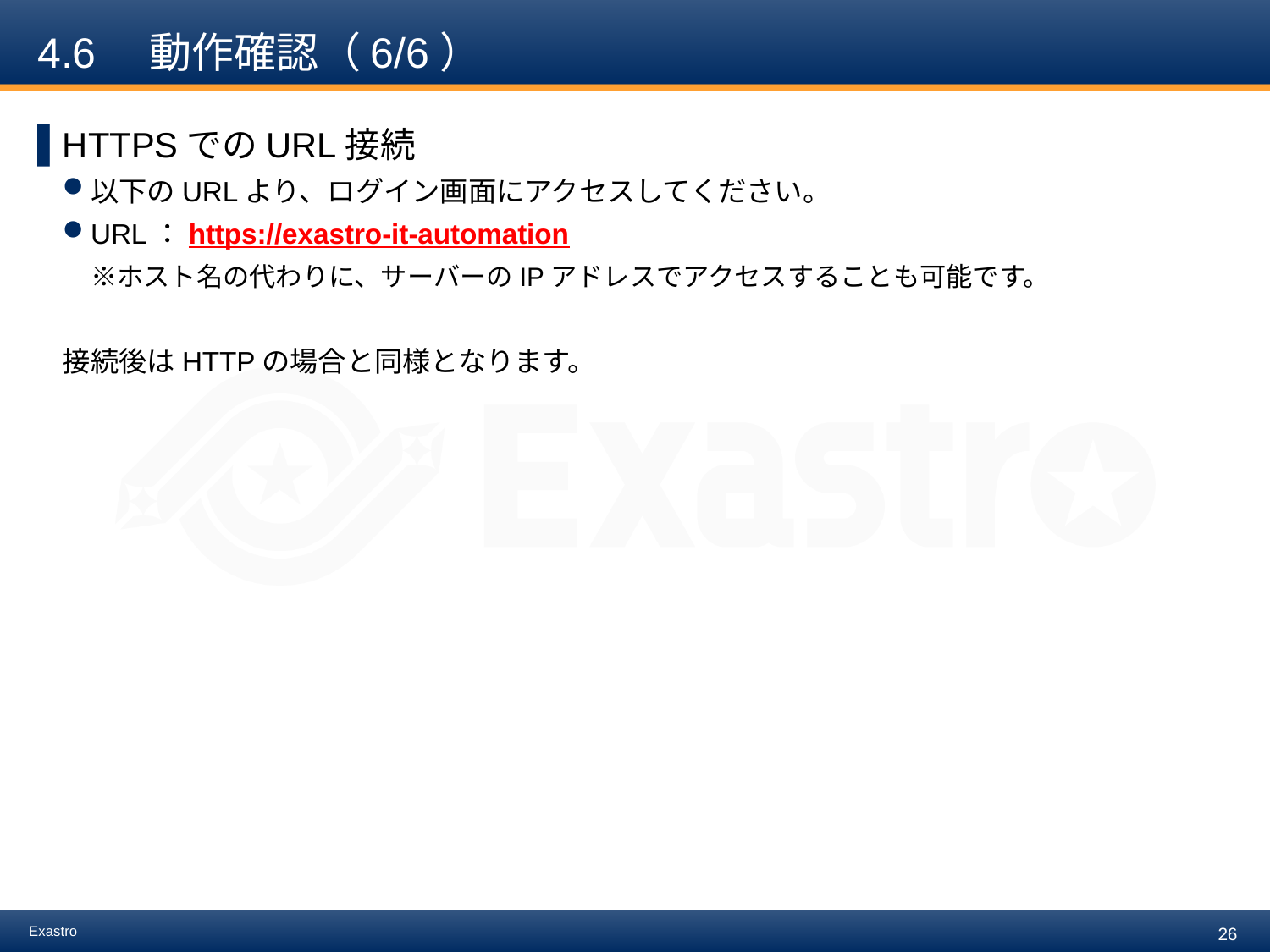

# 4.6　動作確認（6/6）
HTTPSでのURL接続
以下のURLより、ログイン画面にアクセスしてください。
URL：https://exastro-it-automation
　※ホスト名の代わりに、サーバーのIPアドレスでアクセスすることも可能です。

接続後はHTTPの場合と同様となります。